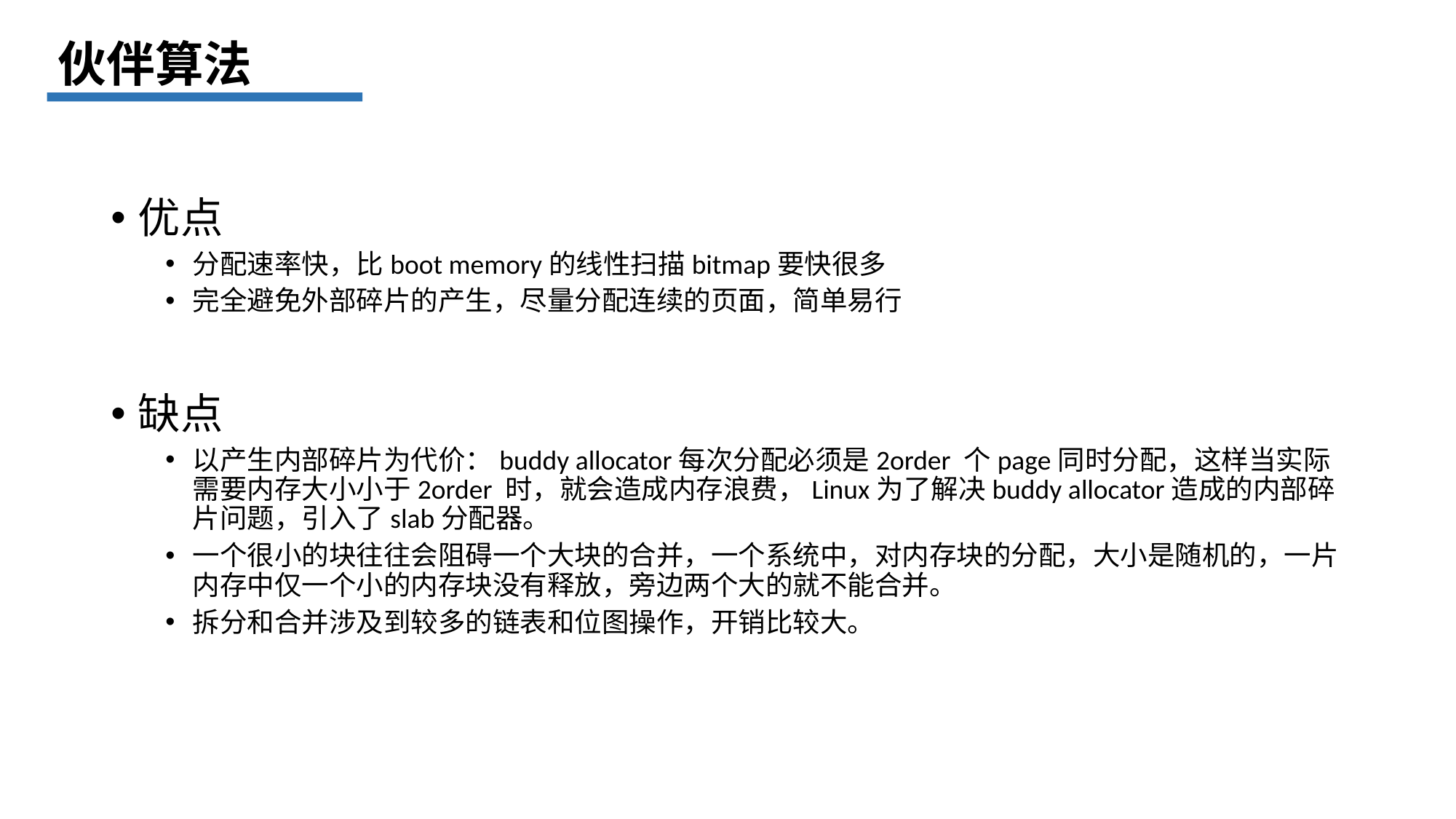

伙伴算法

优点
分配速率快，比boot memory的线性扫描bitmap要快很多
完全避免外部碎片的产生，尽量分配连续的页面，简单易行

缺点
以产生内部碎片为代价：buddy allocator每次分配必须是2order 个page同时分配，这样当实际需要内存大小小于2order 时，就会造成内存浪费，Linux为了解决buddy allocator造成的内部碎片问题，引入了slab分配器。
一个很小的块往往会阻碍一个大块的合并，一个系统中，对内存块的分配，大小是随机的，一片内存中仅一个小的内存块没有释放，旁边两个大的就不能合并。
拆分和合并涉及到较多的链表和位图操作，开销比较大。